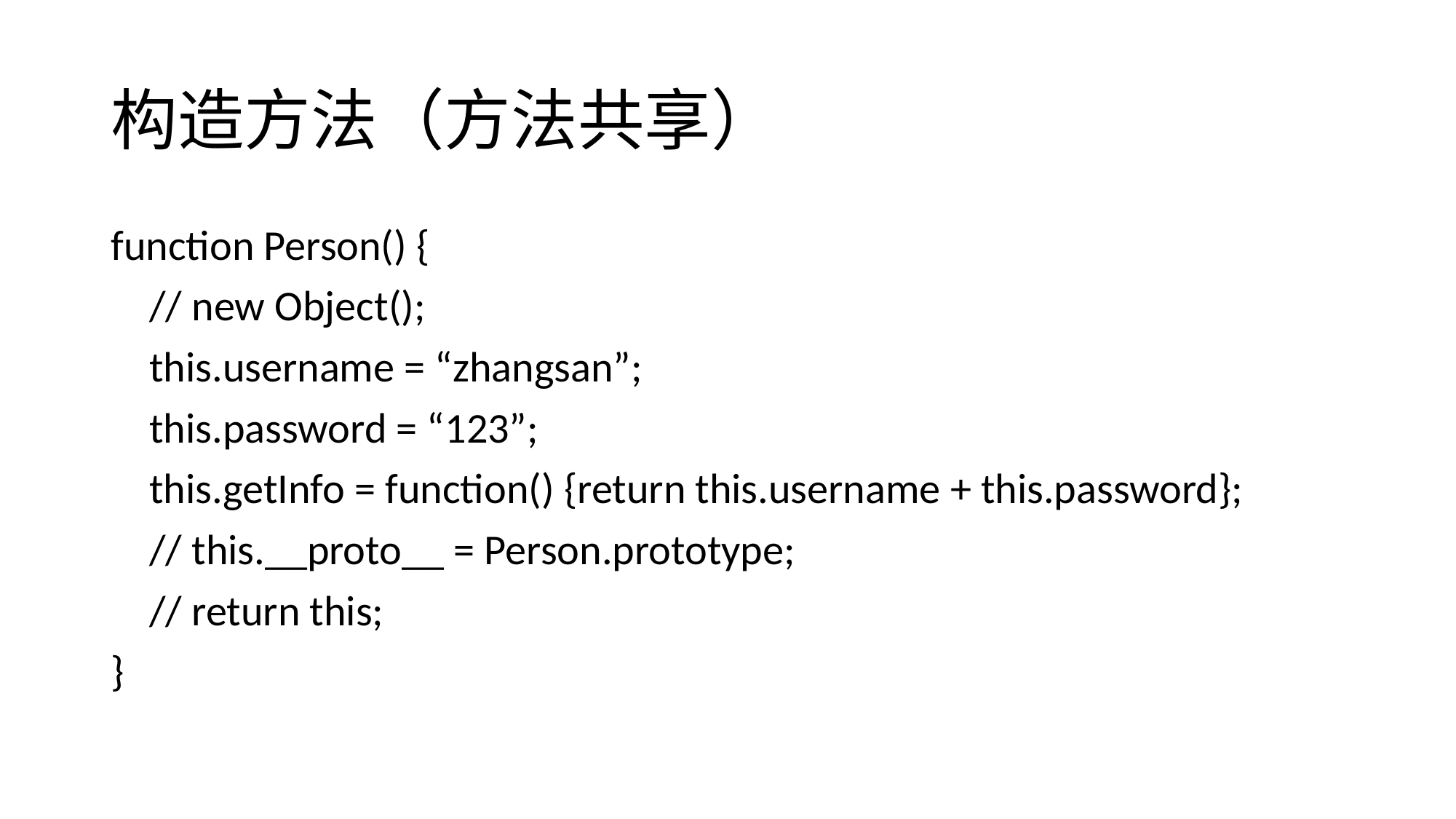

# 构造方法（方法共享）
function Person() {
    // new Object();
    this.username = “zhangsan”;
    this.password = “123”;
    this.getInfo = function() {return this.username + this.password};
    // this.__proto__ = Person.prototype;
    // return this;
}